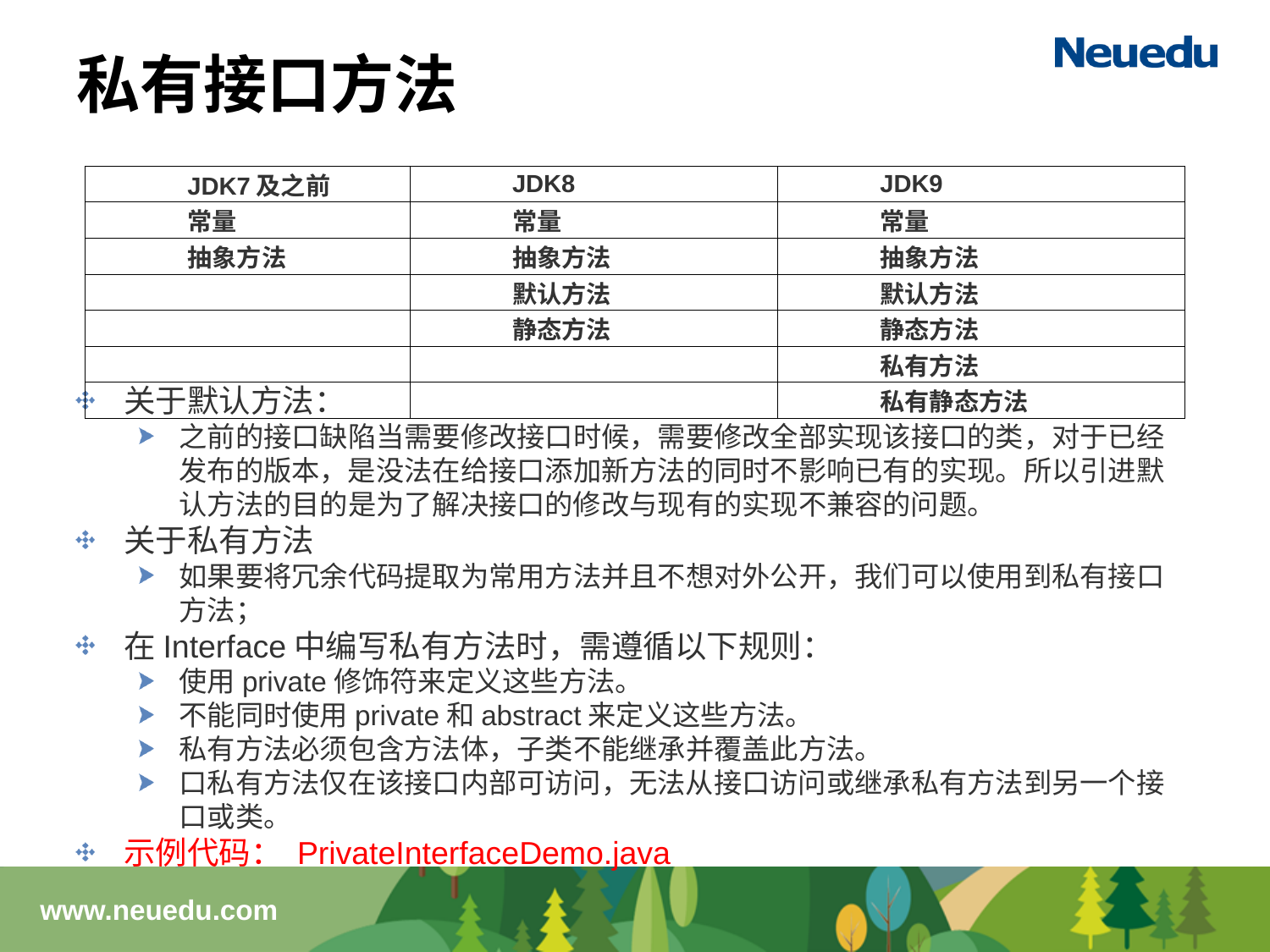

# 私有接口方法

关于默认方法：
之前的接口缺陷当需要修改接口时候，需要修改全部实现该接口的类，对于已经发布的版本，是没法在给接口添加新方法的同时不影响已有的实现。所以引进默认方法的目的是为了解决接口的修改与现有的实现不兼容的问题。
关于私有方法
如果要将冗余代码提取为常用方法并且不想对外公开，我们可以使用到私有接口方法；
在Interface中编写私有方法时，需遵循以下规则：
使用private修饰符来定义这些方法。
不能同时使用private和abstract来定义这些方法。
私有方法必须包含方法体，子类不能继承并覆盖此方法。
口私有方法仅在该接口内部可访问，无法从接口访问或继承私有方法到另一个接口或类。
示例代码： PrivateInterfaceDemo.java

| JDK7及之前 | JDK8 | JDK9 |
| --- | --- | --- |
| 常量 | 常量 | 常量 |
| 抽象方法 | 抽象方法 | 抽象方法 |
|  | 默认方法 | 默认方法 |
|  | 静态方法 | 静态方法 |
|  |  | 私有方法 |
|  |  | 私有静态方法 |